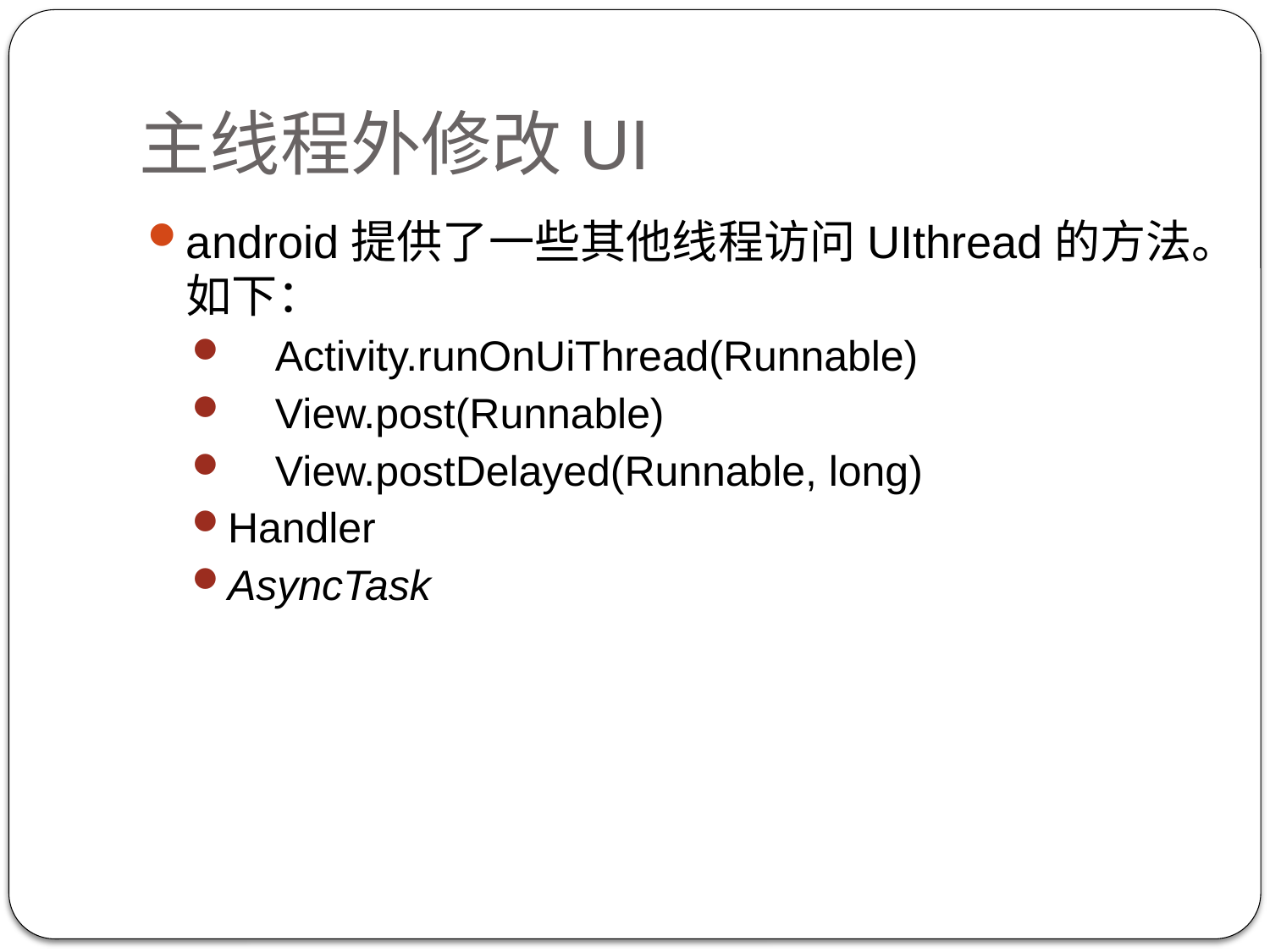

# 主线程外修改UI
android提供了一些其他线程访问UIthread的方法。如下：
    Activity.runOnUiThread(Runnable)
    View.post(Runnable)
    View.postDelayed(Runnable, long)
Handler
AsyncTask